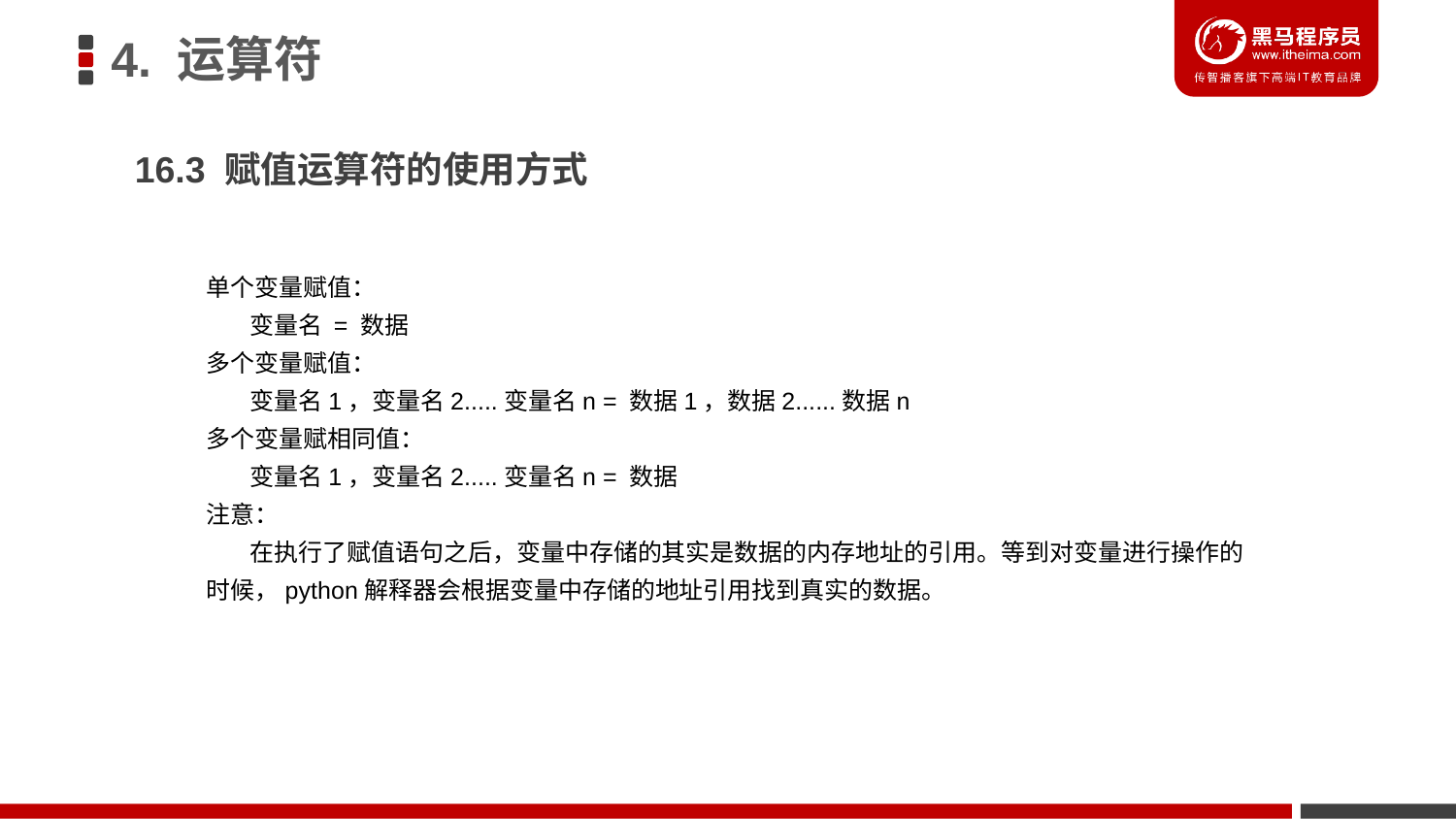

4. 运算符
16.3 赋值运算符的使用方式
单个变量赋值：
       变量名 = 数据
多个变量赋值：
       变量名1，变量名2.....变量名n = 数据1，数据2......数据n
多个变量赋相同值：
       变量名1，变量名2.....变量名n = 数据
注意：
       在执行了赋值语句之后，变量中存储的其实是数据的内存地址的引用。等到对变量进行操作的时候，python解释器会根据变量中存储的地址引用找到真实的数据。